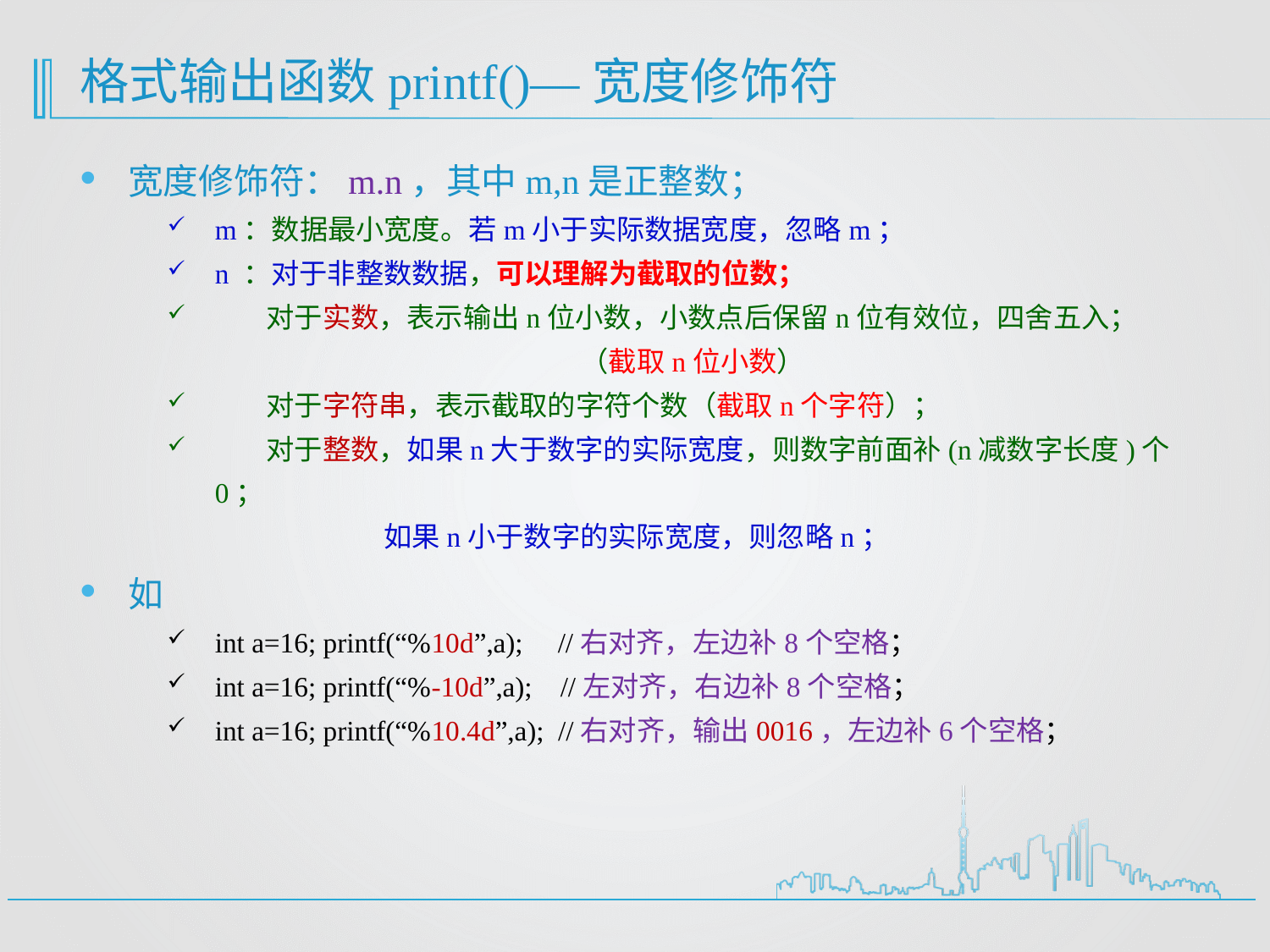

# 格式输出函数printf()—宽度修饰符
宽度修饰符：m.n，其中m,n是正整数；
m：数据最小宽度。若m小于实际数据宽度，忽略m；
n ：对于非整数数据，可以理解为截取的位数；
       对于实数，表示输出n位小数，小数点后保留n位有效位，四舍五入；
                                                                （截取n位小数）
       对于字符串，表示截取的字符个数（截取n个字符）；
       对于整数，如果n大于数字的实际宽度，则数字前面补(n减数字长度)个0；
                                 如果n小于数字的实际宽度，则忽略n；
如
int a=16; printf(“%10d”,a);     //右对齐，左边补8个空格；
int a=16; printf(“%-10d”,a);    //左对齐，右边补8个空格；
int a=16; printf(“%10.4d”,a);  //右对齐，输出0016，左边补6个空格；